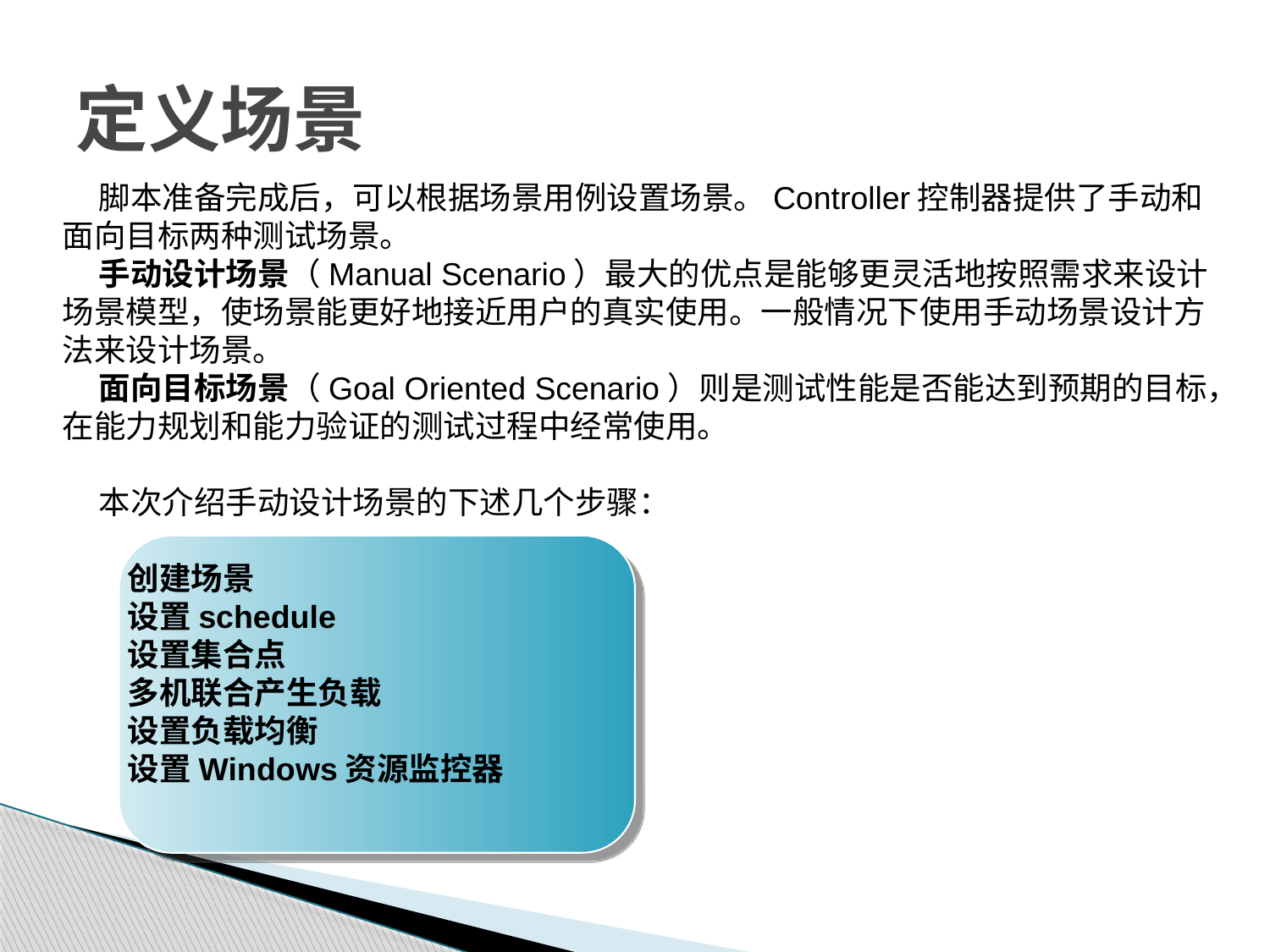

# 定义场景
    脚本准备完成后，可以根据场景用例设置场景。Controller控制器提供了手动和面向目标两种测试场景。
    手动设计场景（Manual Scenario）最大的优点是能够更灵活地按照需求来设计场景模型，使场景能更好地接近用户的真实使用。一般情况下使用手动场景设计方法来设计场景。
    面向目标场景（Goal Oriented Scenario）则是测试性能是否能达到预期的目标，在能力规划和能力验证的测试过程中经常使用。

    本次介绍手动设计场景的下述几个步骤：

        创建场景
        设置schedule
        设置集合点
        多机联合产生负载
        设置负载均衡
        设置Windows资源监控器